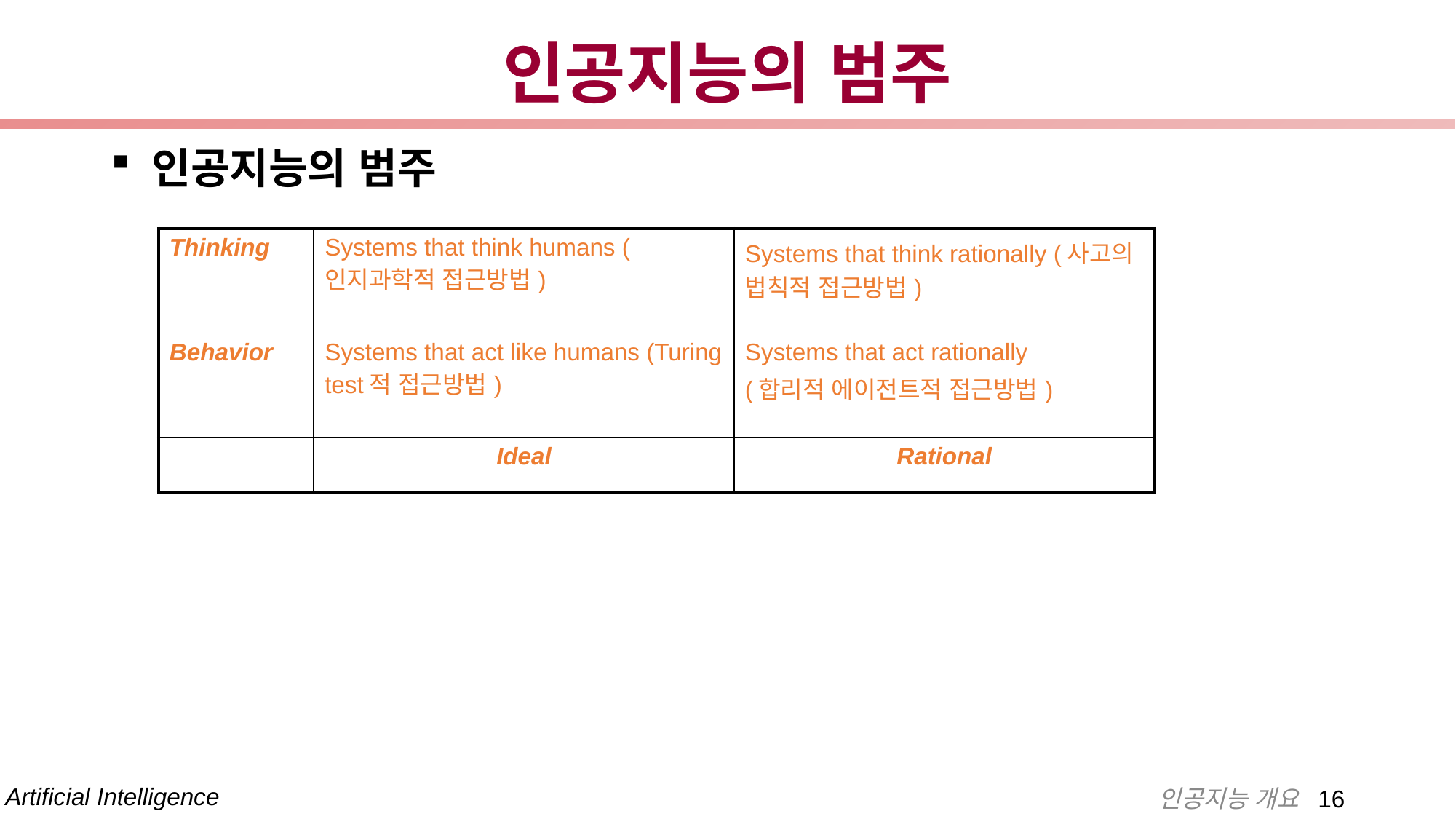

# 인공지능의 범주
인공지능의 범주
| Thinking | Systems that think humans (인지과학적 접근방법) | Systems that think rationally (사고의 법칙적 접근방법) |
| --- | --- | --- |
| Behavior | Systems that act like humans (Turing test적 접근방법) | Systems that act rationally (합리적 에이전트적 접근방법) |
|  | Ideal | Rational |